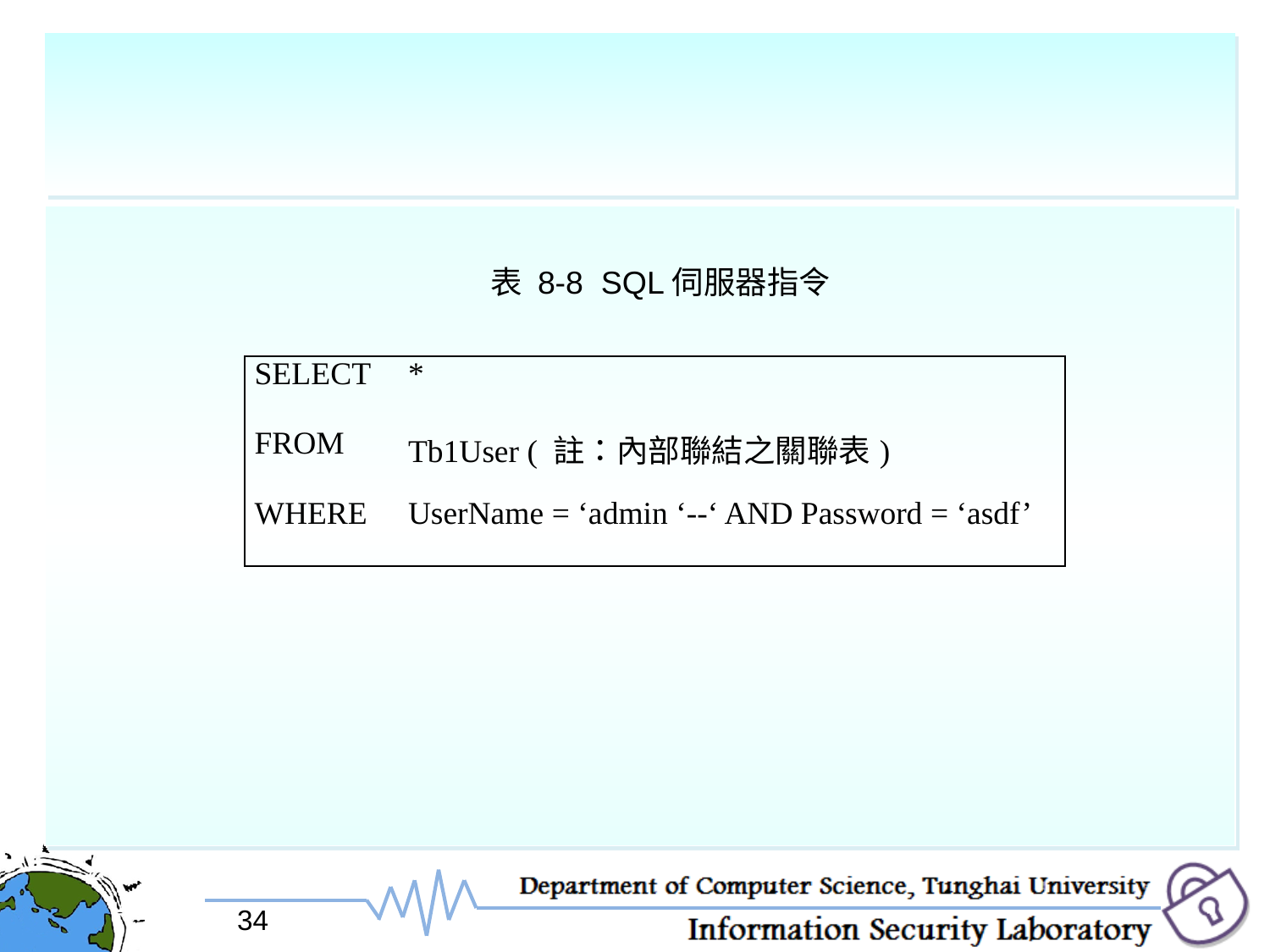

表 8-8  SQL伺服器指令
| SELECT | \* |  |  |
| --- | --- | --- | --- |
| FROM | Tb1User ( 註：內部聯結之關聯表) |  |  |
| WHERE | UserName = ‘admin ‘--‘ AND Password = ‘asdf’ |  |  |
34